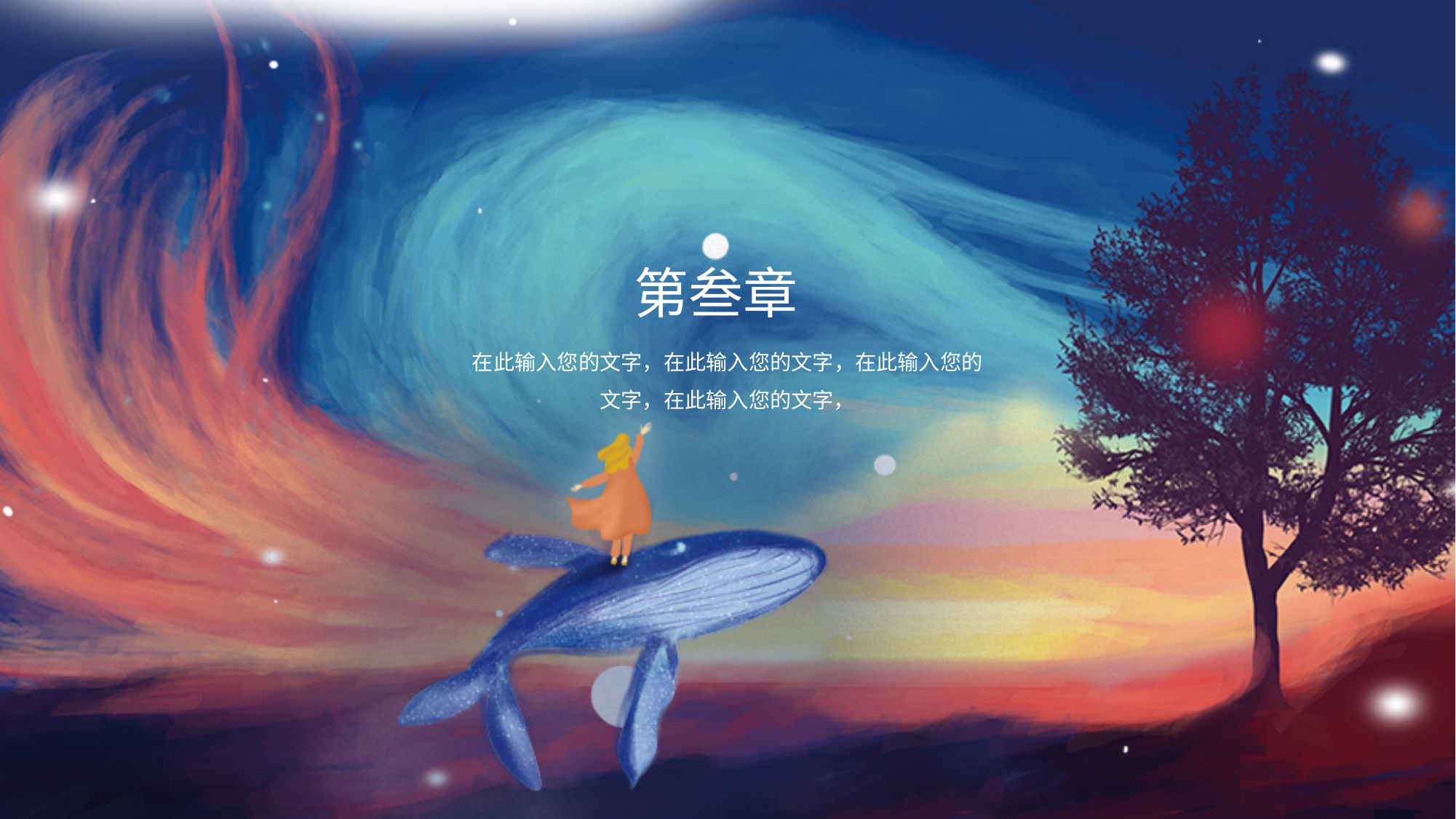

第叁章
在此输入您的文字，在此输入您的文字，在此输入您的文字，在此输入您的文字，